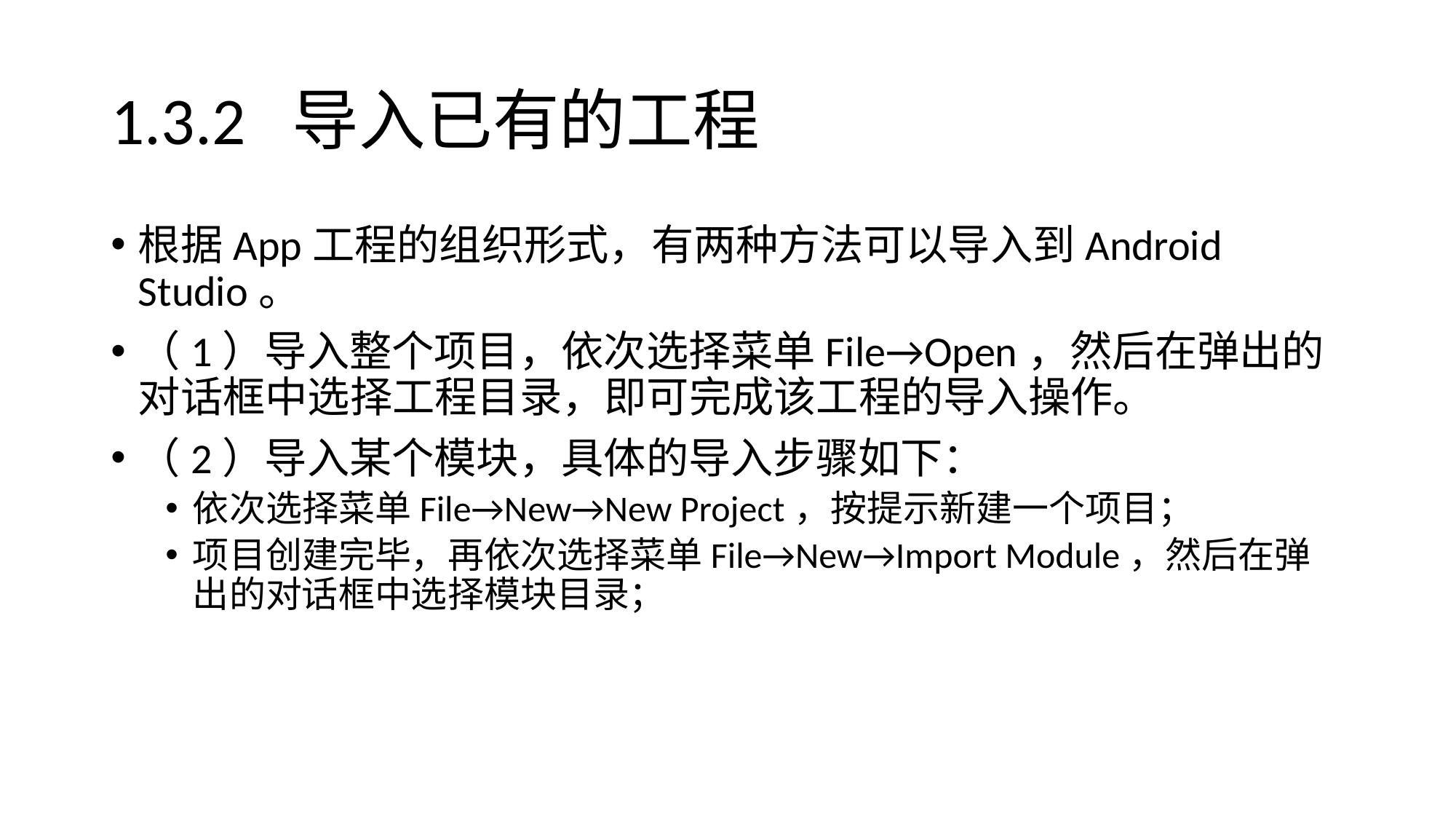

# 1.3.2  导入已有的工程
根据App工程的组织形式，有两种方法可以导入到Android Studio。
（1）导入整个项目，依次选择菜单File→Open，然后在弹出的对话框中选择工程目录，即可完成该工程的导入操作。
（2）导入某个模块，具体的导入步骤如下：
依次选择菜单File→New→New Project，按提示新建一个项目；
项目创建完毕，再依次选择菜单File→New→Import Module，然后在弹出的对话框中选择模块目录；